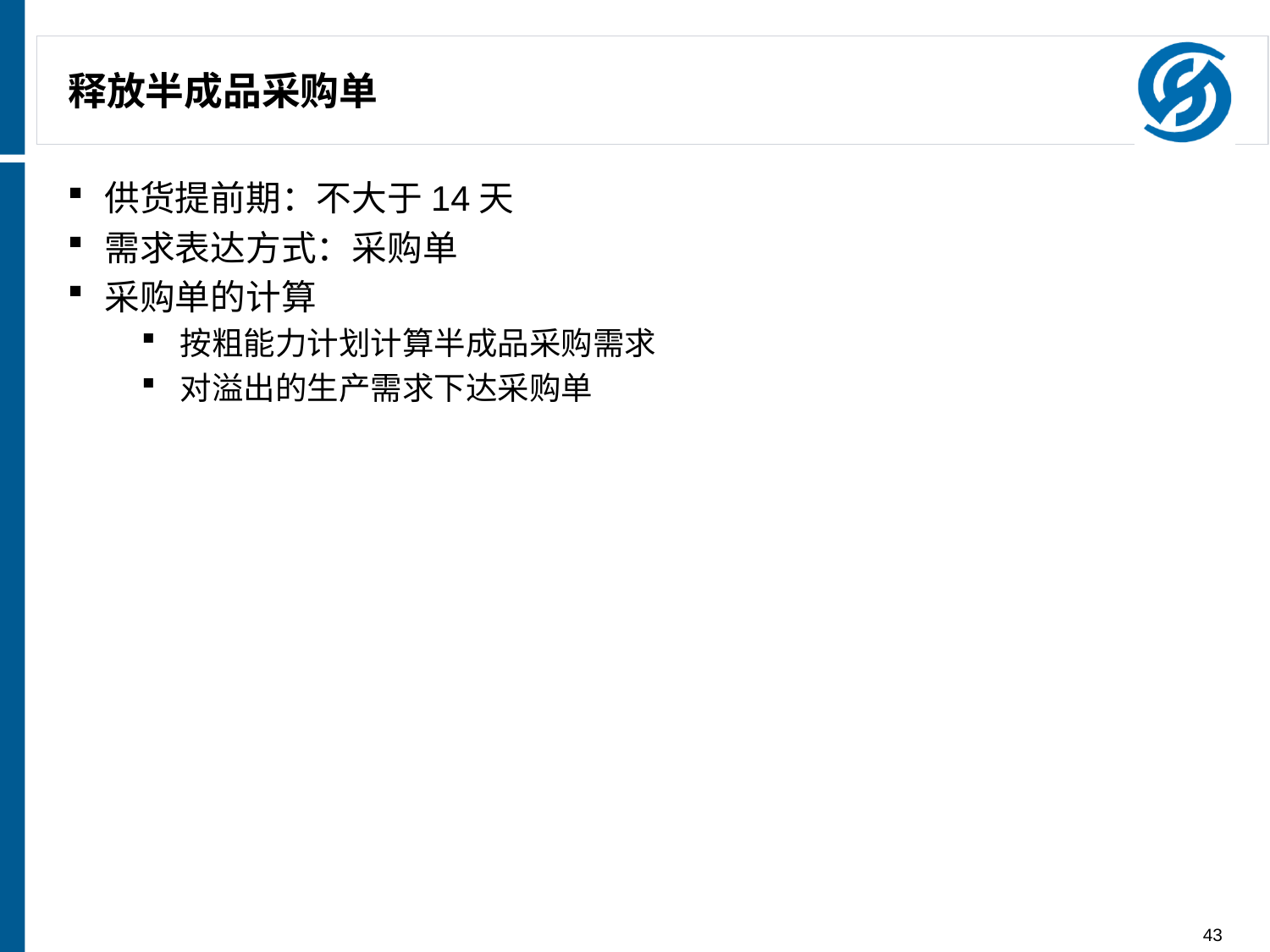

# 释放半成品采购单
供货提前期：不大于14天
需求表达方式：采购单
采购单的计算
按粗能力计划计算半成品采购需求
对溢出的生产需求下达采购单
43